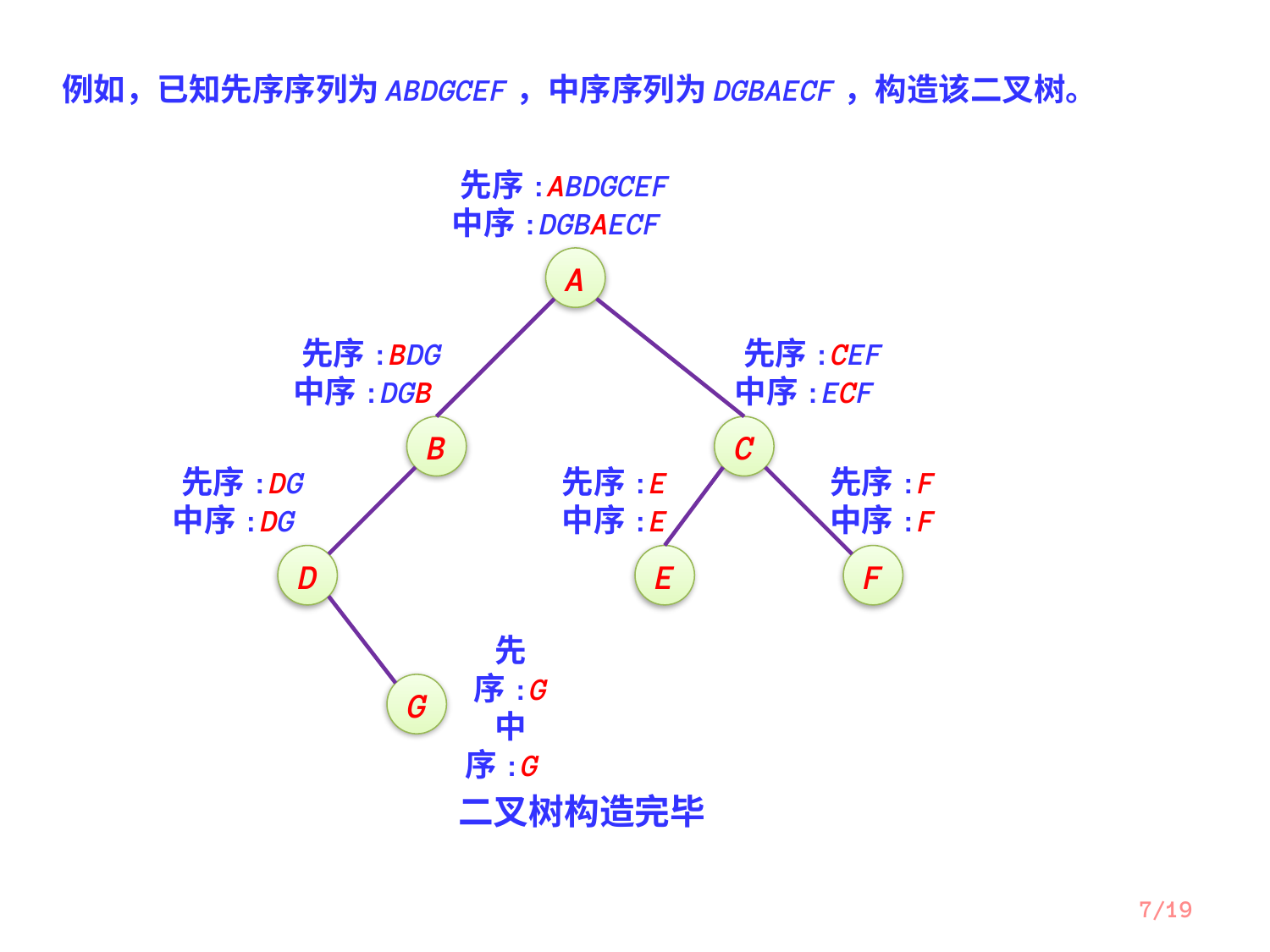

例如，已知先序序列为ABDGCEF，中序序列为DGBAECF，构造该二叉树。
先序:ABDGCEF
中序:DGBAECF
A
先序:BDG
中序:DGB
先序:CEF
中序:ECF
B
C
先序:DG
中序:DG
先序:E
中序:E
先序:F
中序:F
D
E
F
先序:G
中序:G
G
二叉树构造完毕
7/19